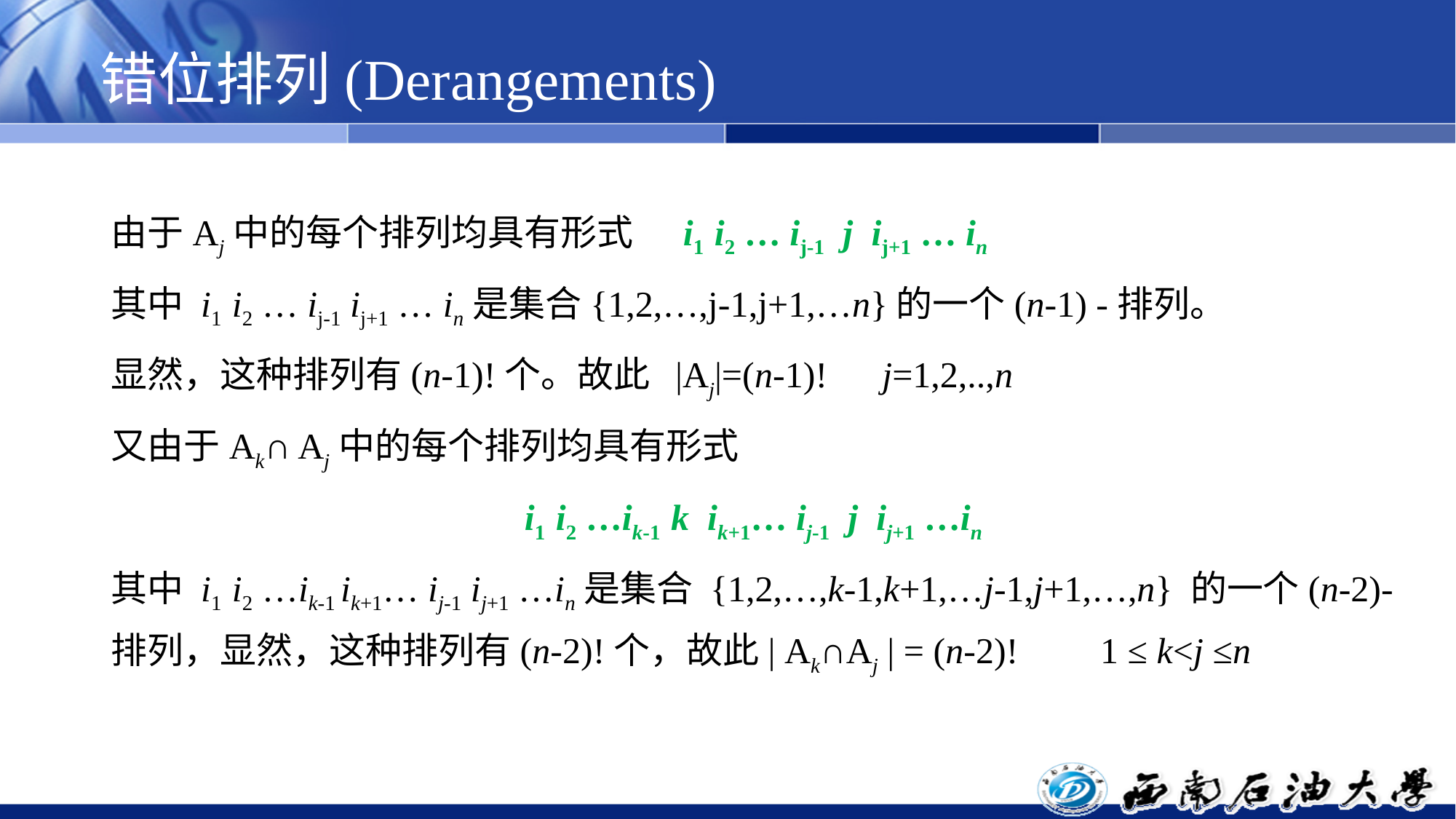

# 错位排列(Derangements)
由于Aj中的每个排列均具有形式     i1  i2 … ij-1  j  ij+1 … in
其中 i1  i2 … ij-1 ij+1 … in是集合{1,2,…,j-1,j+1,…n}的一个(n-1) -排列。
显然，这种排列有(n-1)!个。故此  |Aj|=(n-1)!      j=1,2,..,n
又由于Ak∩ Aj中的每个排列均具有形式
i1  i2 …ik-1  k  ik+1… ij-1  j  ij+1 …in
其中 i1  i2 …ik-1 ik+1… ij-1 ij+1 …in是集合 {1,2,…,k-1,k+1,…j-1,j+1,…,n} 的一个(n-2)-排列，显然，这种排列有(n-2)!个，故此| Ak∩Aj | = (n-2)!         1 ≤ k<j ≤n